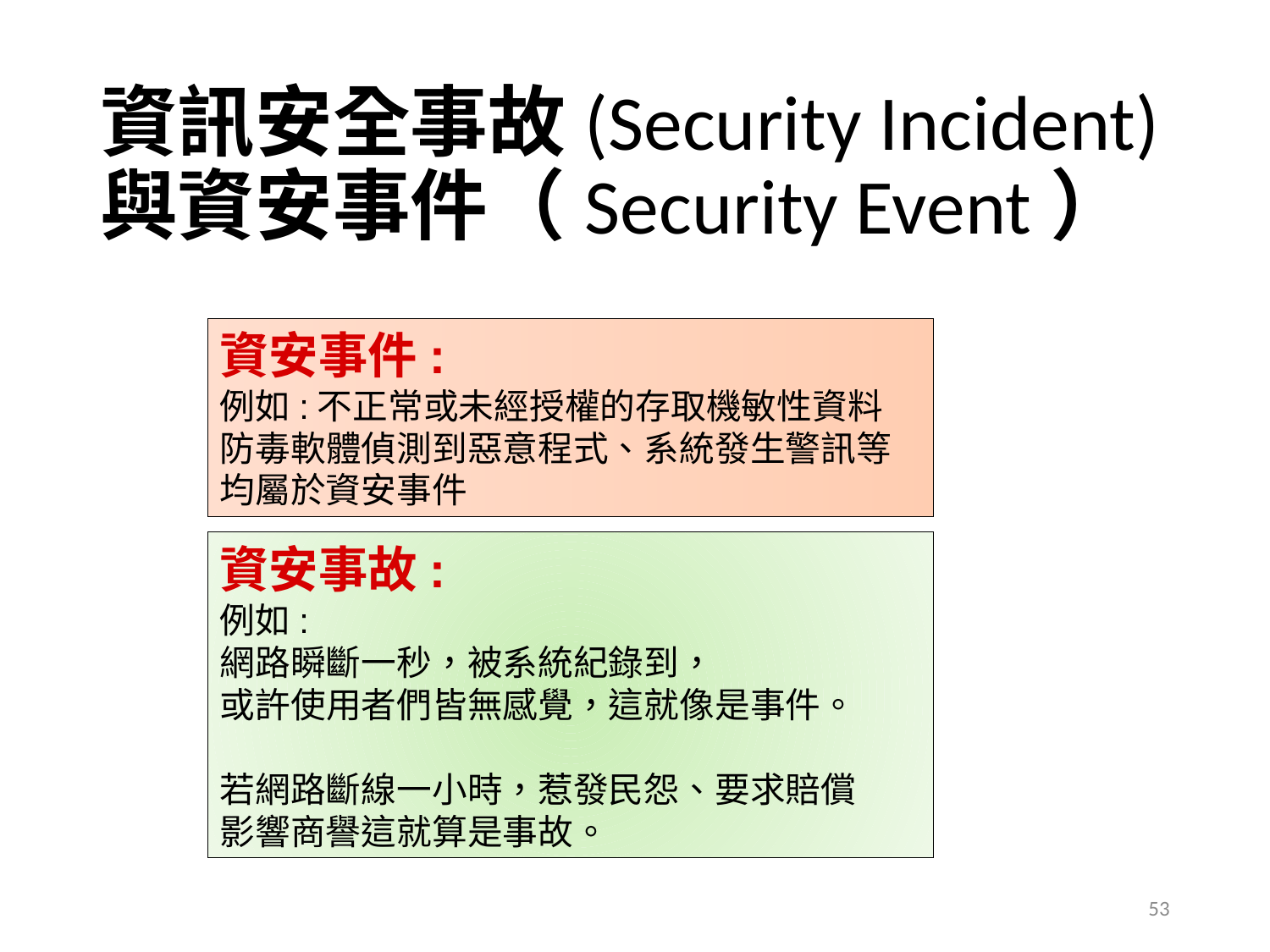

# 資訊安全事故(Security Incident)與資安事件（Security Event）
資安事件:
例如:不正常或未經授權的存取機敏性資料
防毒軟體偵測到惡意程式、系統發生警訊等
均屬於資安事件
資安事故:
例如:
網路瞬斷一秒，被系統紀錄到，
或許使用者們皆無感覺，這就像是事件。

若網路斷線一小時，惹發民怨、要求賠償
影響商譽這就算是事故。
53